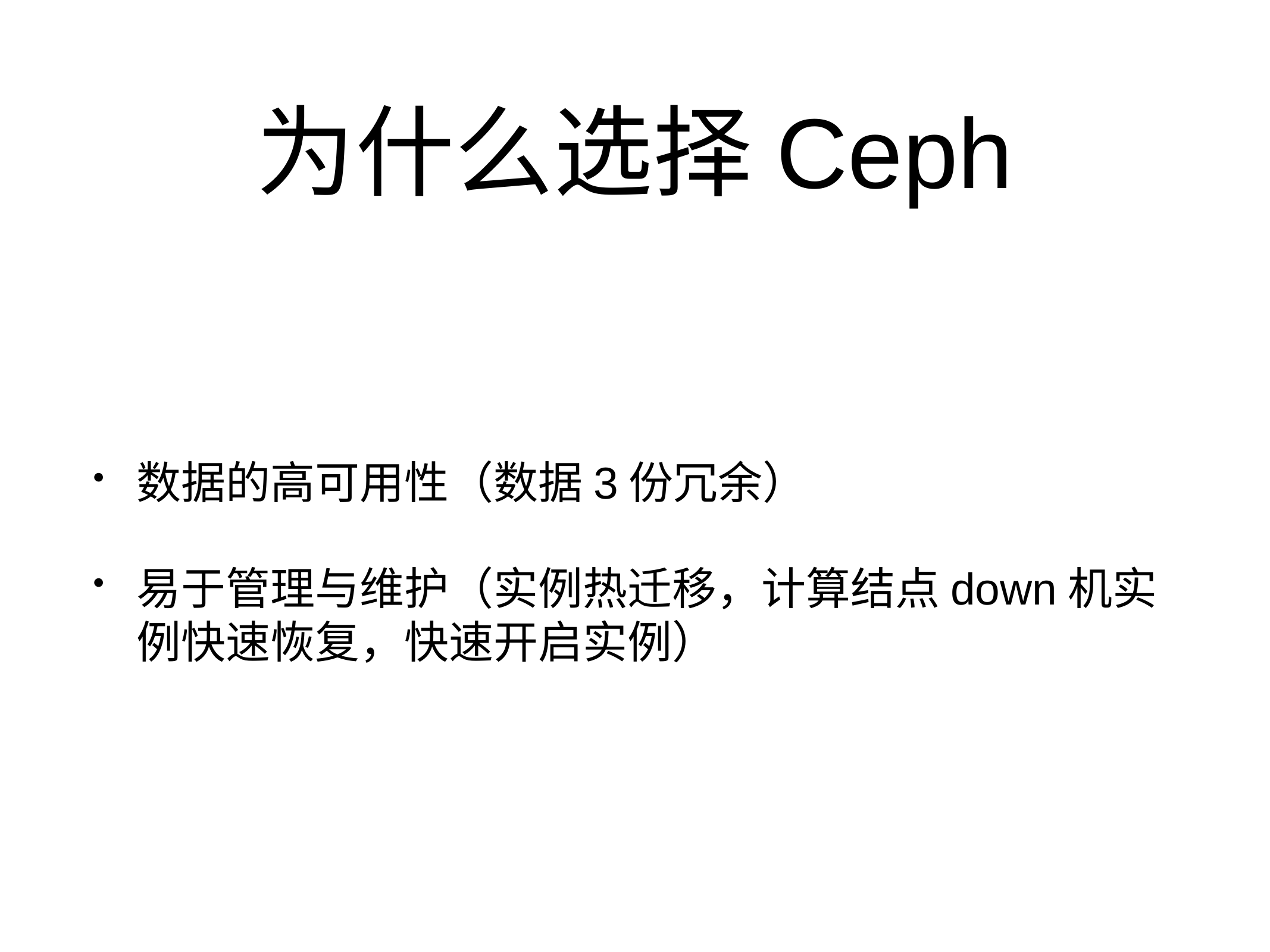

# 为什么选择Ceph
数据的高可用性（数据3份冗余）
易于管理与维护（实例热迁移，计算结点down机实例快速恢复，快速开启实例）